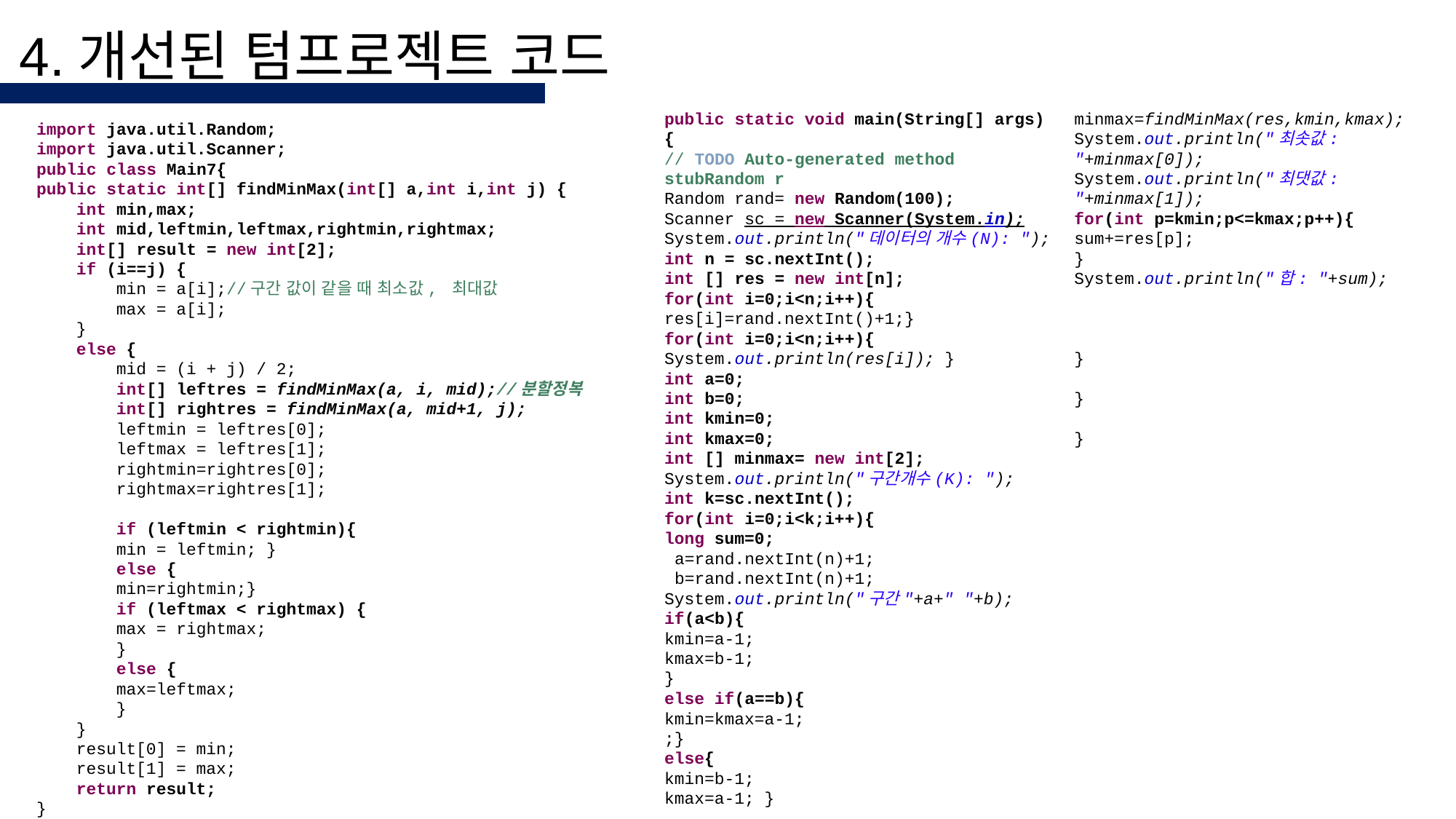

4.개선된 텀프로젝트 코드

public static void main(String[] args) {
// TODO Auto-generated method stubRandom r
Random rand= new Random(100);
Scanner sc = new Scanner(System.in);
System.out.println("데이터의 개수(N): ");
int n = sc.nextInt();
int [] res = new int[n];
for(int i=0;i<n;i++){
res[i]=rand.nextInt()+1;}
for(int i=0;i<n;i++){
System.out.println(res[i]); }
int a=0;
int b=0;
int kmin=0;
int kmax=0;
int [] minmax= new int[2];
System.out.println("구간개수(K): ");
int k=sc.nextInt();
for(int i=0;i<k;i++){
long sum=0;
 a=rand.nextInt(n)+1;
 b=rand.nextInt(n)+1;
System.out.println("구간"+a+" "+b);
if(a<b){
kmin=a-1;
kmax=b-1;
}
else if(a==b){
kmin=kmax=a-1;
;}
else{
kmin=b-1;
kmax=a-1; }
minmax=findMinMax(res,kmin,kmax);
System.out.println("최솟값: "+minmax[0]);
System.out.println("최댓값: "+minmax[1]);
for(int p=kmin;p<=kmax;p++){
sum+=res[p];
}
System.out.println("합: "+sum);

}

}

}

import java.util.Random;
import java.util.Scanner;
public class Main7{
public static int[] findMinMax(int[] a,int i,int j) {
    int min,max;
    int mid,leftmin,leftmax,rightmin,rightmax;
    int[] result = new int[2];
    if (i==j) {
        min = a[i];//구간 값이 같을 때 최소값, 최대값
        max = a[i];
    }
    else {
        mid = (i + j) / 2;
        int[] leftres = findMinMax(a, i, mid);//분할정복
        int[] rightres = findMinMax(a, mid+1, j);
        leftmin = leftres[0];
        leftmax = leftres[1];
        rightmin=rightres[0];
        rightmax=rightres[1];

        if (leftmin < rightmin){
        min = leftmin; }
        else {
        min=rightmin;}
        if (leftmax < rightmax) {
        max = rightmax;
        }
        else {
        max=leftmax;
        }
    }
    result[0] = min;
    result[1] = max;
    return result;
}